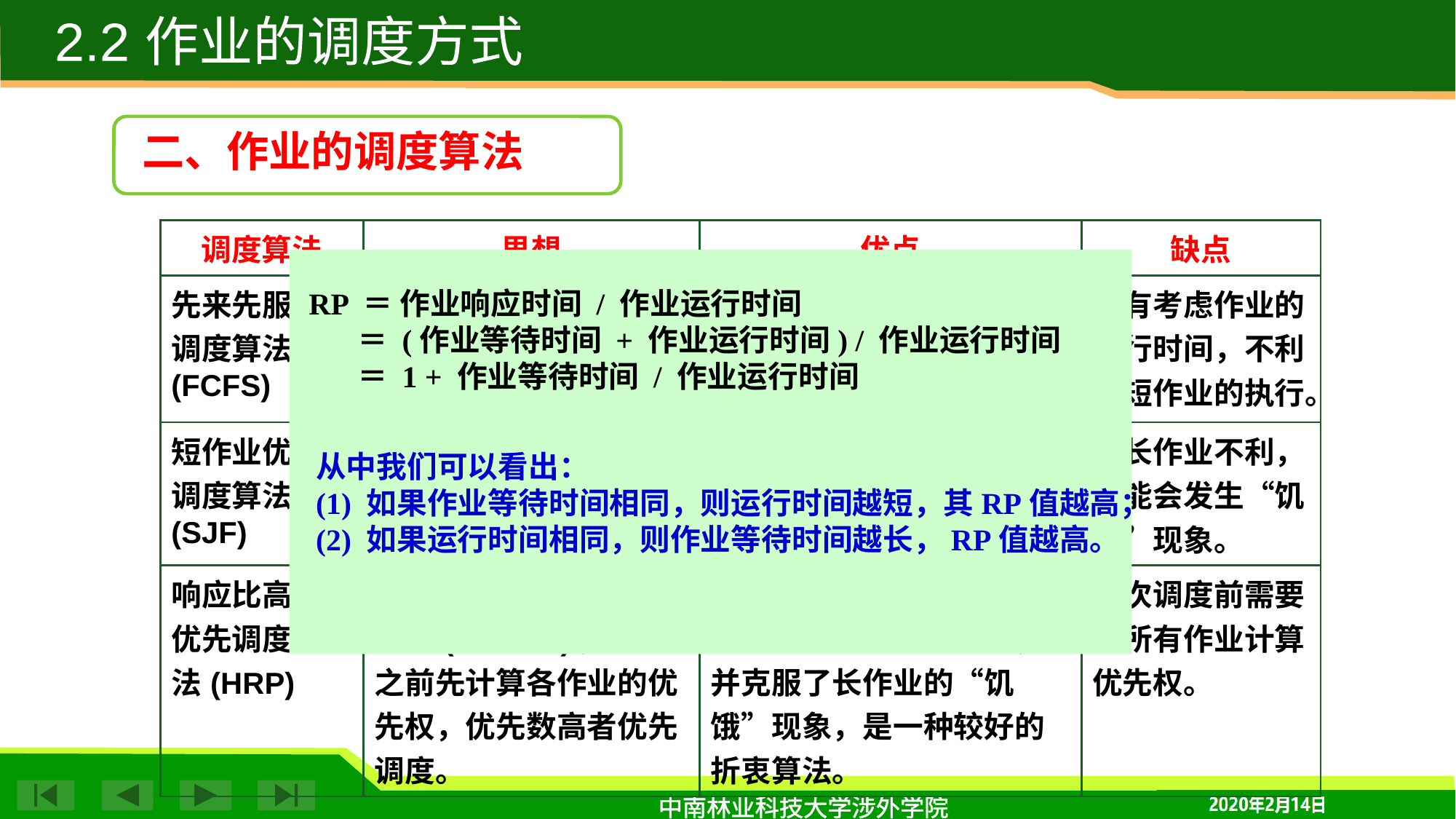

2.2 作业的调度方式

二、作业的调度算法
| 调度算法 | 思想 | 优点 | 缺点 |
| --- | --- | --- | --- |
| 先来先服务调度算法(FCFS) | 按作业到达的先后顺序进行调度 | 非常简单 | 没有考虑作业的执行时间，不利于短作业的执行。 |
| 短作业优先调度算法(SJF) | 优先调度要求运行时间最短的作业 | 可以有效降低作业的平均等待时间，提高系统吞吐量 | 对长作业不利，可能会发生“饥饿”现象。 |
| 响应比高者优先调度算法(HRP) | 为每个作业设置一个优先权(响应比)，调度之前先计算各作业的优先权，优先数高者优先调度。 | 既照顾了短作业，也考虑到了作业到达先后顺序，并克服了长作业的“饥饿”现象，是一种较好的折衷算法。 | 每次调度前需要对所有作业计算优先权。 |

RP ＝ 作业响应时间 / 作业运行时间
      ＝ (作业等待时间 + 作业运行时间) / 作业运行时间
      ＝ 1 + 作业等待时间 / 作业运行时间
从中我们可以看出：
(1) 如果作业等待时间相同，则运行时间越短，其RP值越高；
(2) 如果运行时间相同，则作业等待时间越长，RP值越高。